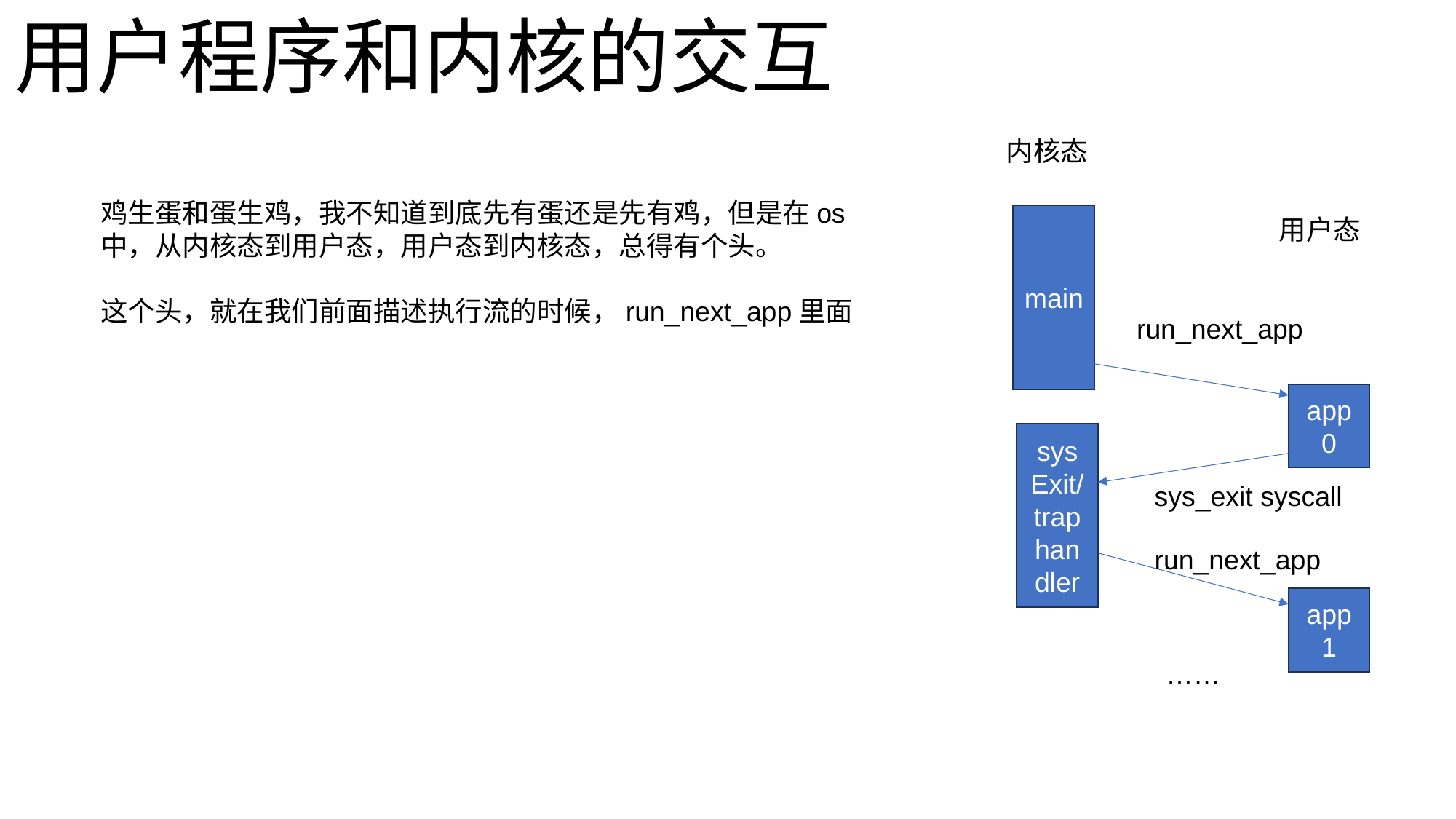

用户程序和内核的交互
内核态
鸡生蛋和蛋生鸡，我不知道到底先有蛋还是先有鸡，但是在os中，从内核态到用户态，用户态到内核态，总得有个头。

这个头，就在我们前面描述执行流的时候，run_next_app里面

main
用户态
run_next_app
app0
sys
Exit/trap handler
sys_exit syscall
run_next_app
app1
……